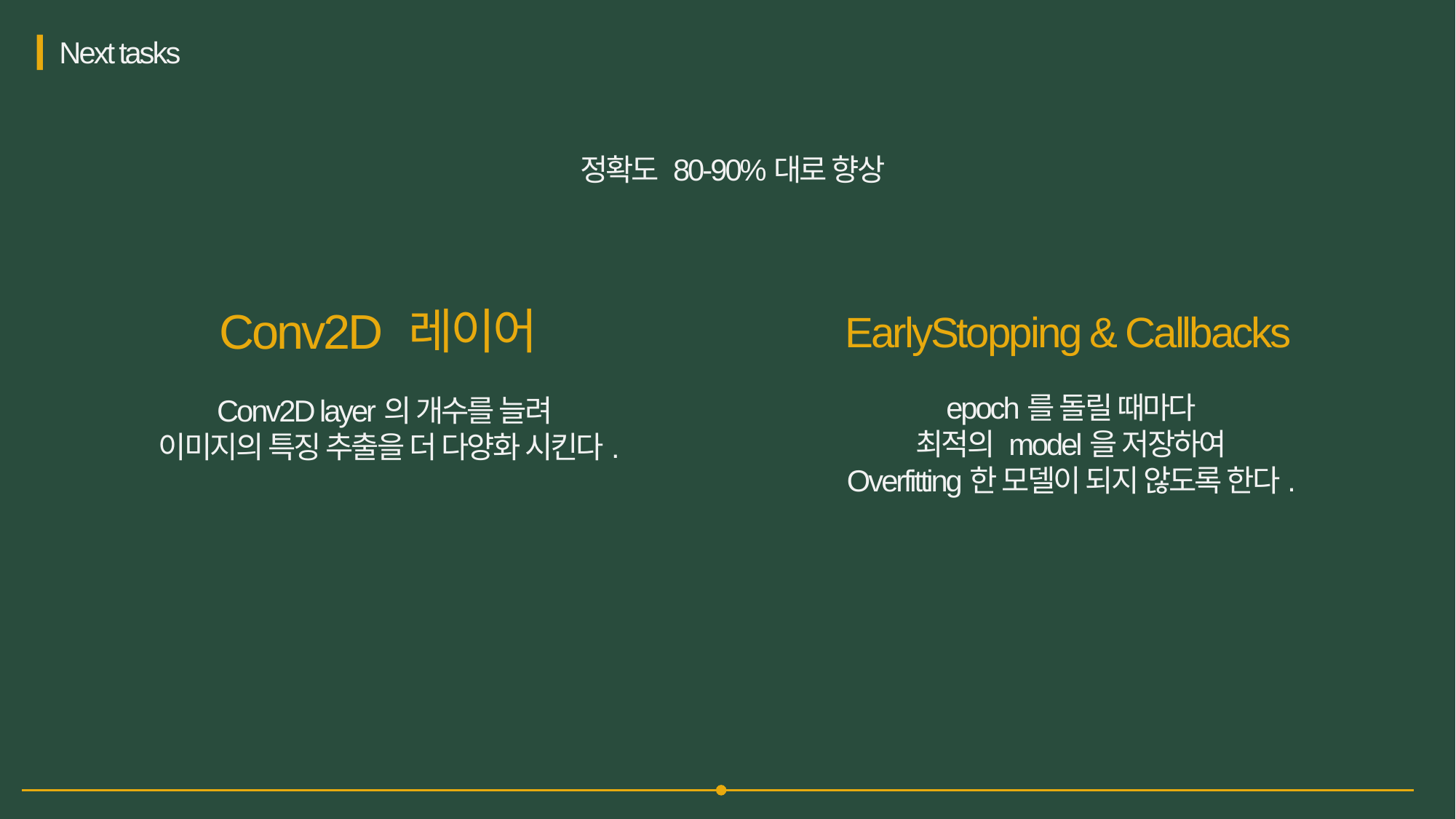

Next tasks

정확도 80-90%대로 향상
Conv2D 레이어
EarlyStopping & Callbacks
epoch를 돌릴 때마다
최적의 model을 저장하여
Overfitting한 모델이 되지 않도록 한다.
Conv2D layer의 개수를 늘려
이미지의 특징 추출을 더 다양화 시킨다.